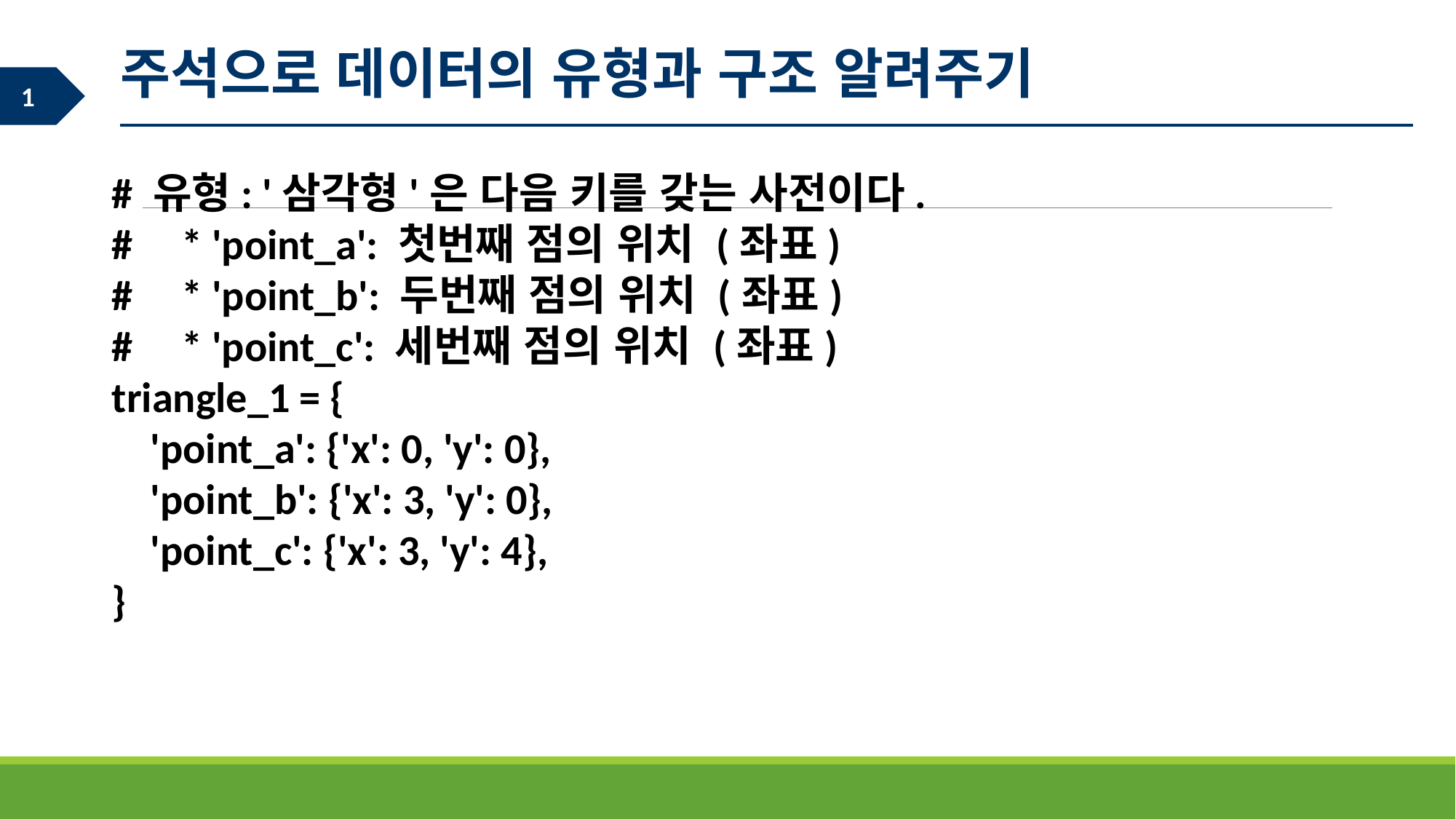

주석으로 데이터의 유형과 구조 알려주기
# 유형: '삼각형'은 다음 키를 갖는 사전이다.
#     * 'point_a': 첫번째 점의 위치 (좌표)
#     * 'point_b': 두번째 점의 위치 (좌표)
#     * 'point_c': 세번째 점의 위치 (좌표)
triangle_1 = {
    'point_a': {'x': 0, 'y': 0},
    'point_b': {'x': 3, 'y': 0},
    'point_c': {'x': 3, 'y': 4},
}